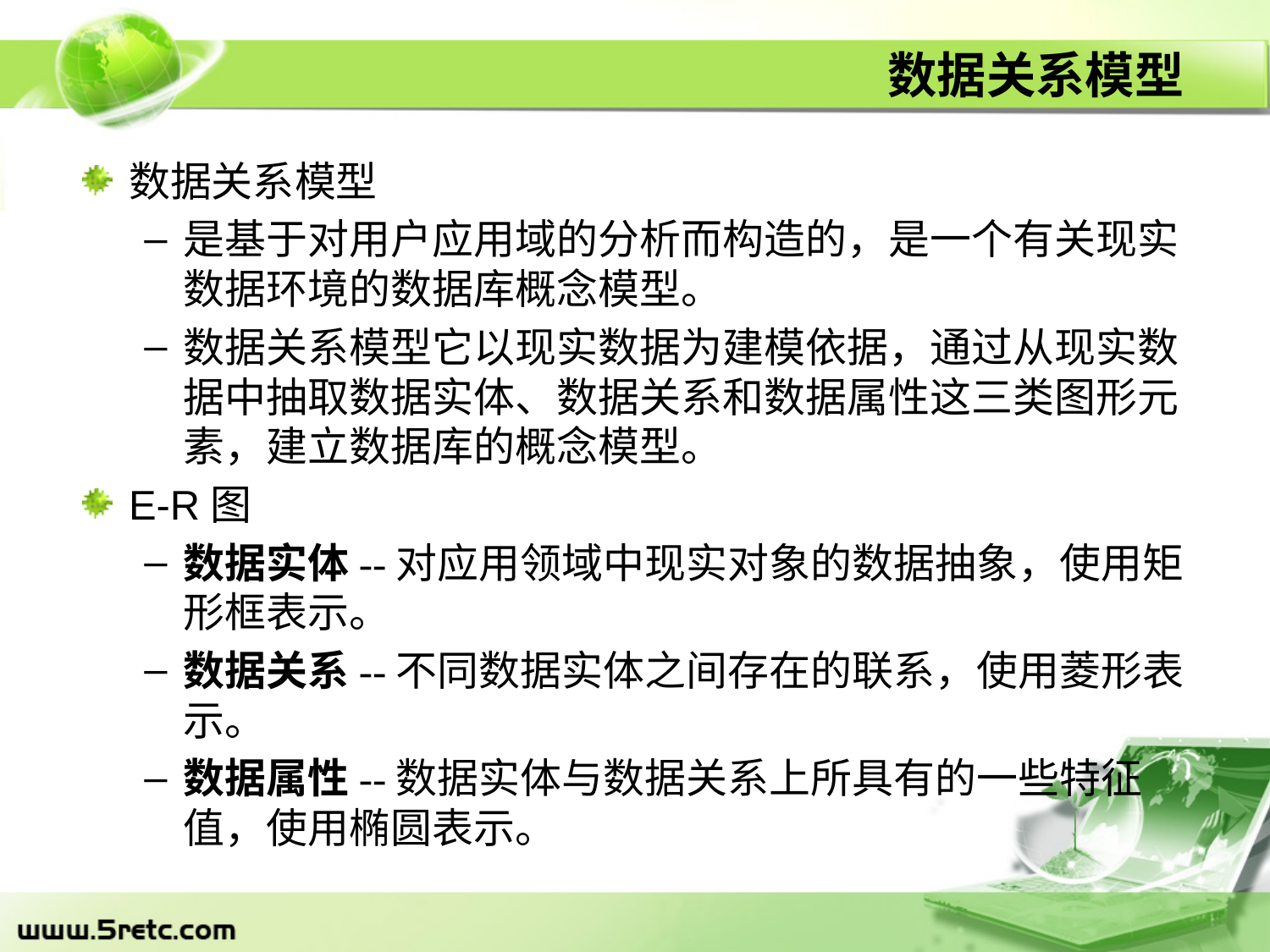

# 数据关系模型
数据关系模型
是基于对用户应用域的分析而构造的，是一个有关现实数据环境的数据库概念模型。
数据关系模型它以现实数据为建模依据，通过从现实数据中抽取数据实体、数据关系和数据属性这三类图形元素，建立数据库的概念模型。
E-R图
数据实体--对应用领域中现实对象的数据抽象，使用矩形框表示。
数据关系--不同数据实体之间存在的联系，使用菱形表示。
数据属性--数据实体与数据关系上所具有的一些特征值，使用椭圆表示。